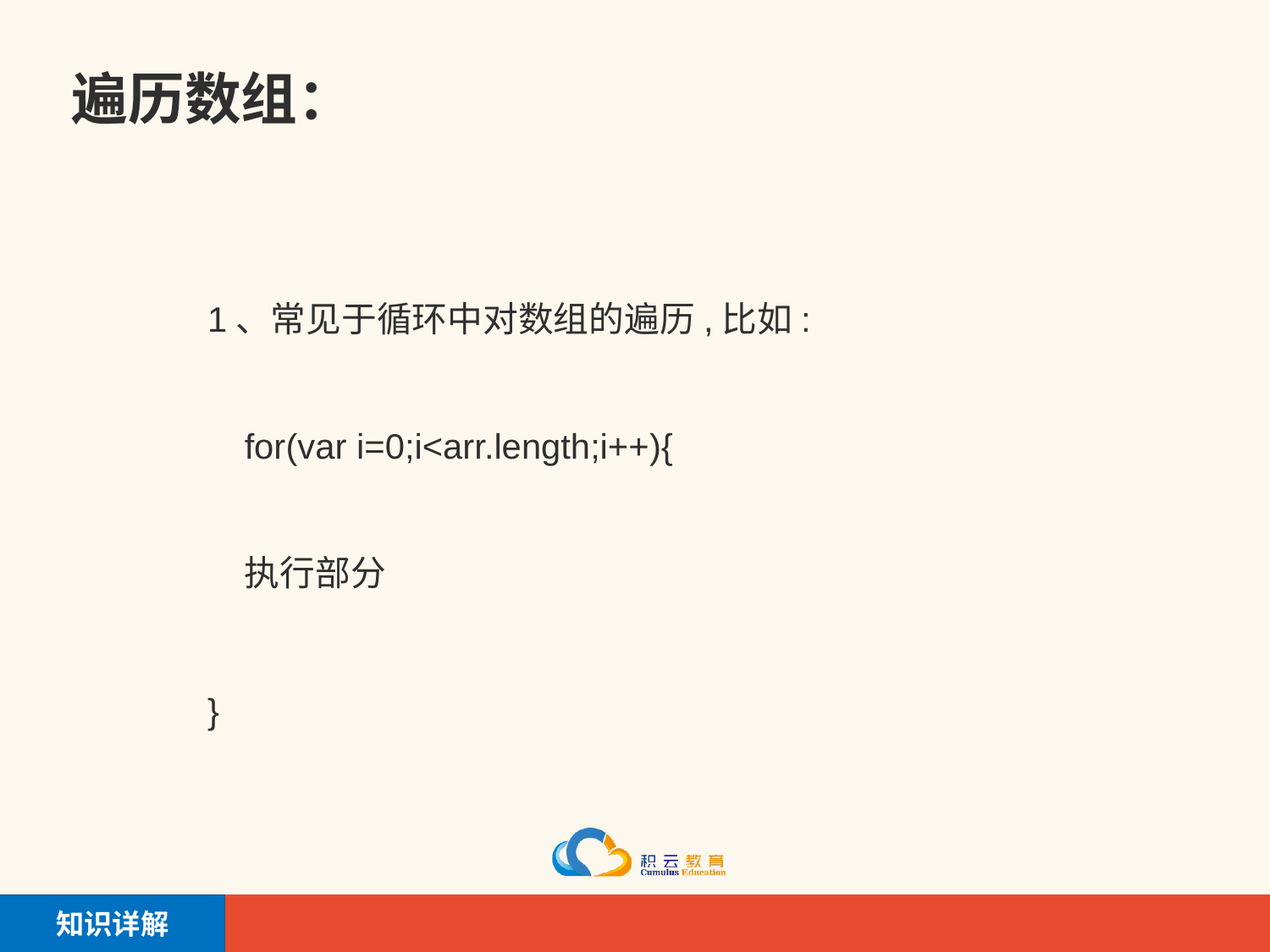

# 遍历数组：
1、常见于循环中对数组的遍历,比如:
for(var i=0;i<arr.length;i++){
执行部分
}